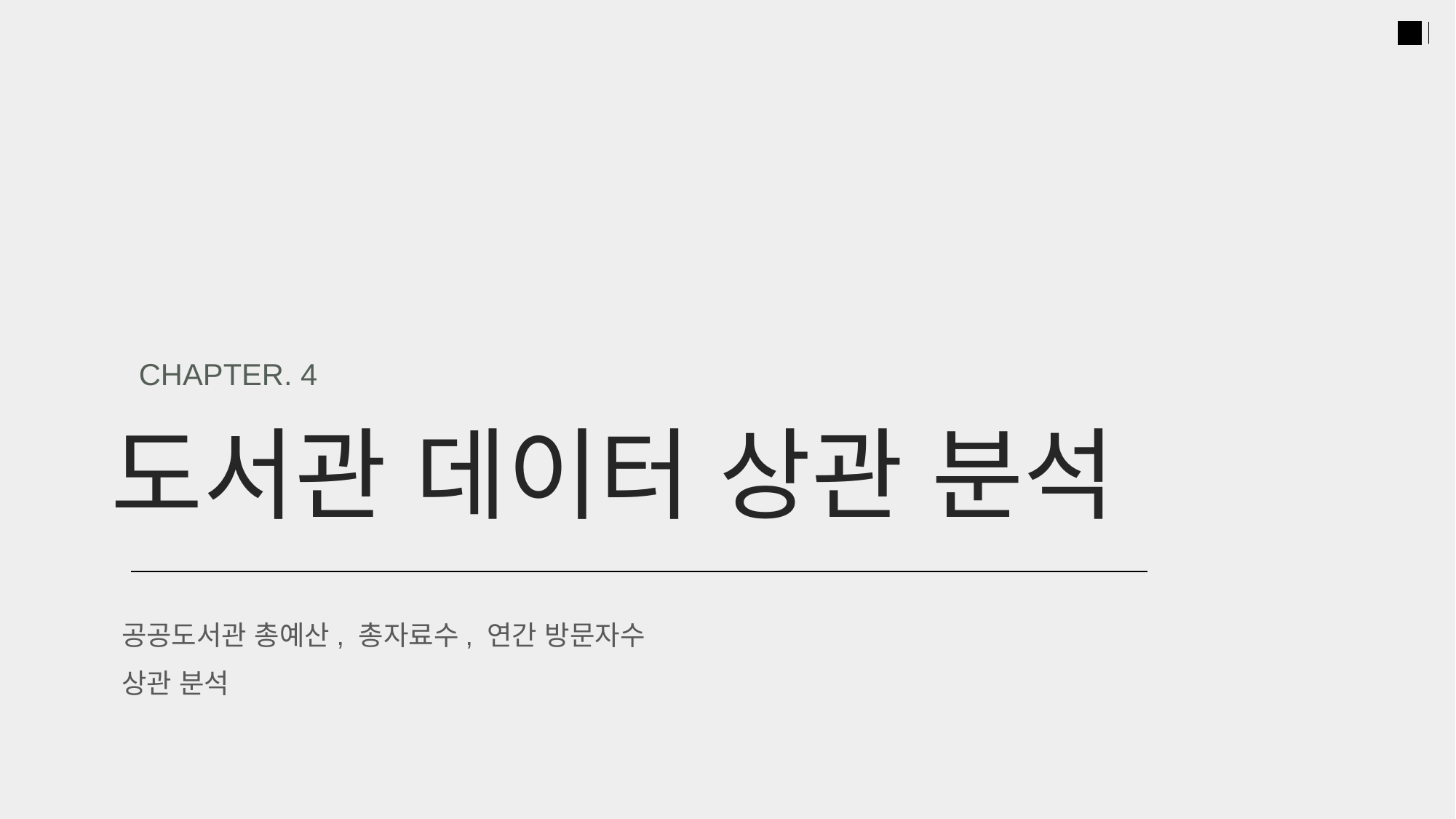

CHAPTER. 4
도서관 데이터 상관 분석
공공도서관 총예산, 총자료수, 연간 방문자수
상관 분석